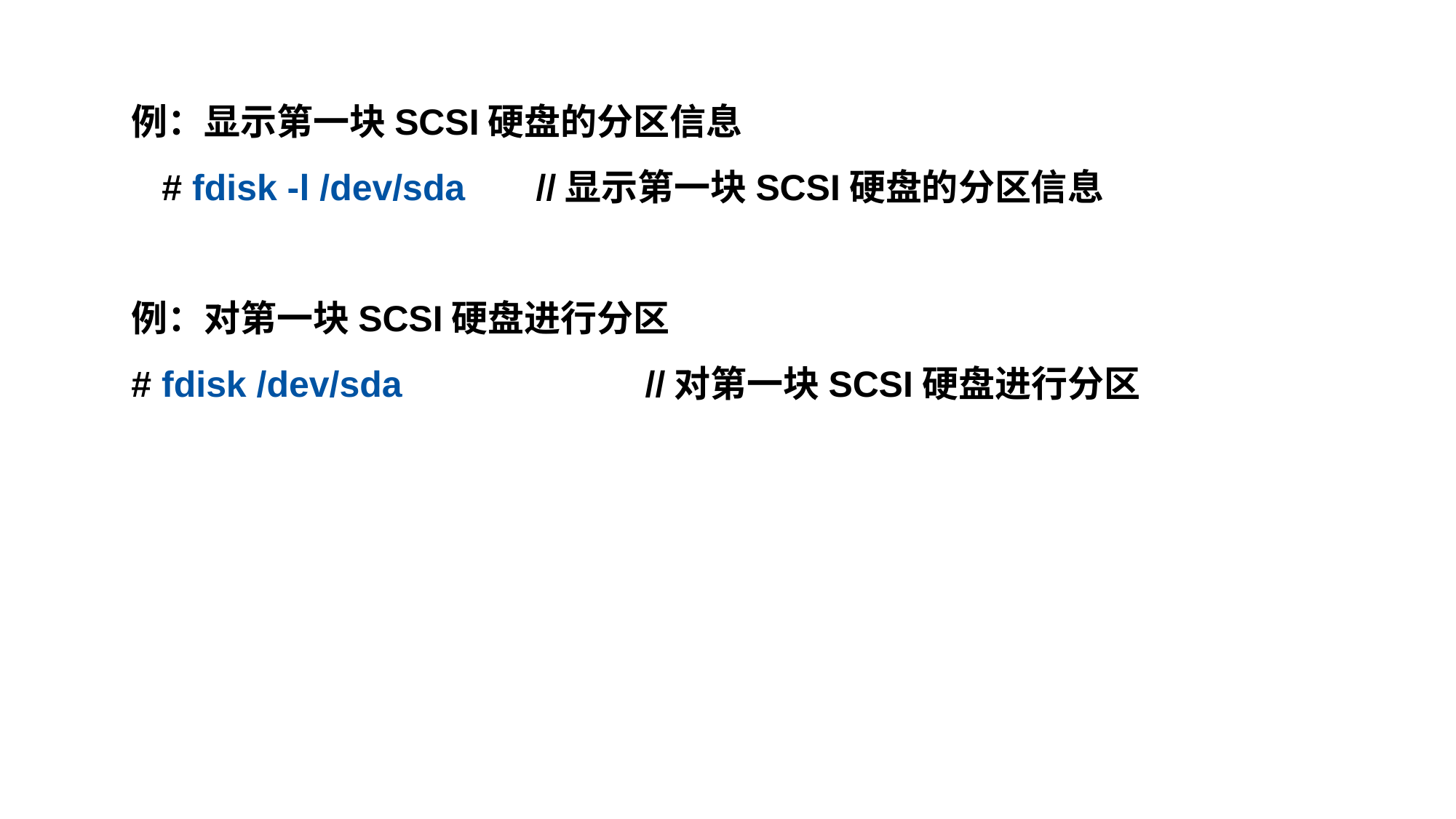

例：显示第一块SCSI硬盘的分区信息
   # fdisk -l /dev/sda    	//显示第一块SCSI硬盘的分区信息

例：对第一块SCSI硬盘进行分区
# fdisk /dev/sda   		//对第一块SCSI硬盘进行分区
14